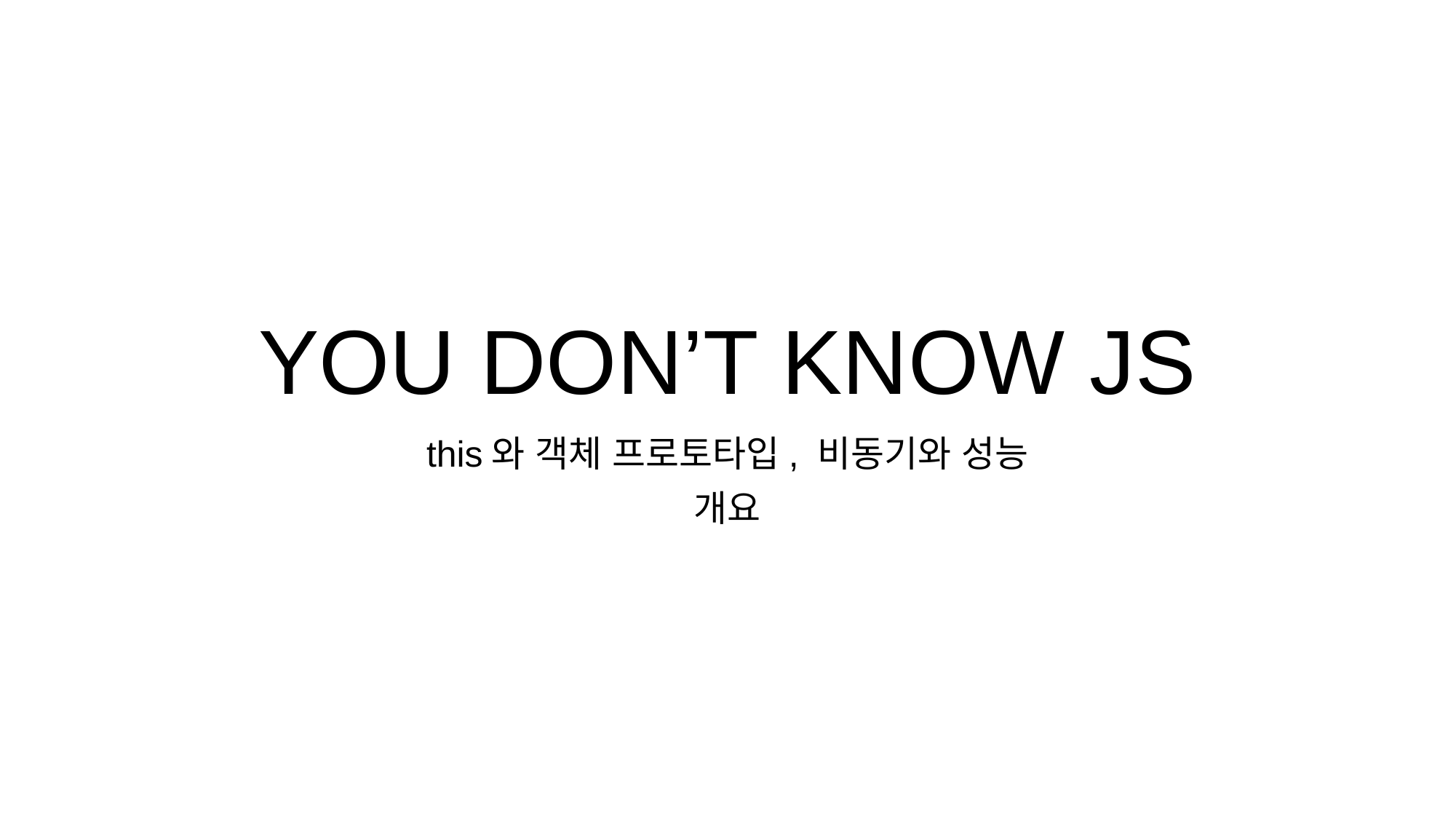

# YOU DON’T KNOW JS
this와 객체 프로토타입, 비동기와 성능
개요